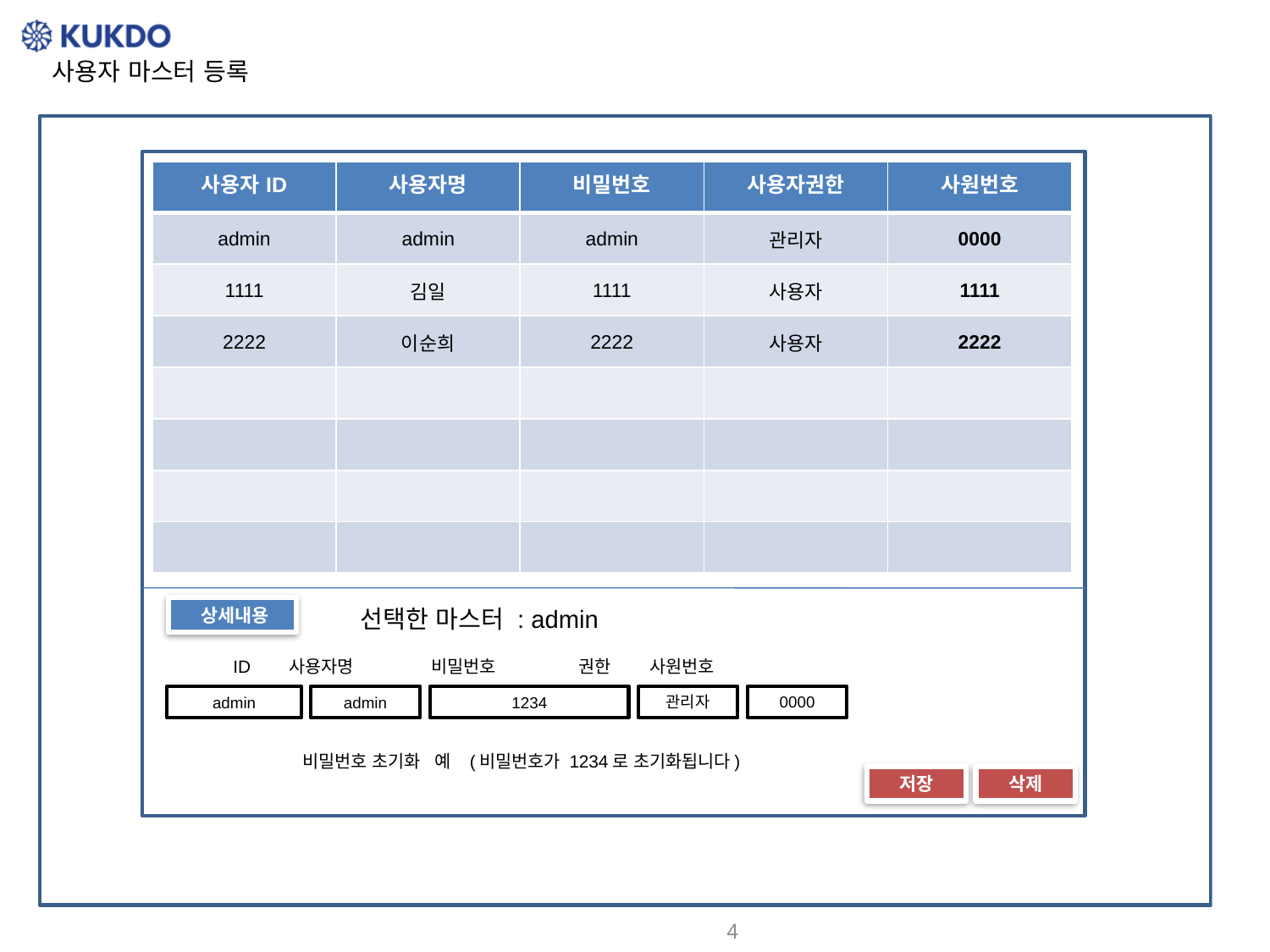

사용자 마스터 등록

| 사용자ID | 사용자명 | 비밀번호 | 사용자권한 | 사원번호 |
| --- | --- | --- | --- | --- |
| admin | admin | admin | 관리자 | 0000 |
| 1111 | 김일 | 1111 | 사용자 | 1111 |
| 2222 | 이순희 | 2222 | 사용자 | 2222 |
|  |  |  |  |  |
|  |  |  |  |  |
|  |  |  |  |  |
|  |  |  |  |  |
   상세내용
선택한 마스터 : admin
            ID       사용자명                비밀번호                 권한        사원번호
관리자
0000
admin
admin
1234
비밀번호 초기화   예   (비밀번호가 1234로 초기화됩니다)
저장
삭제
4